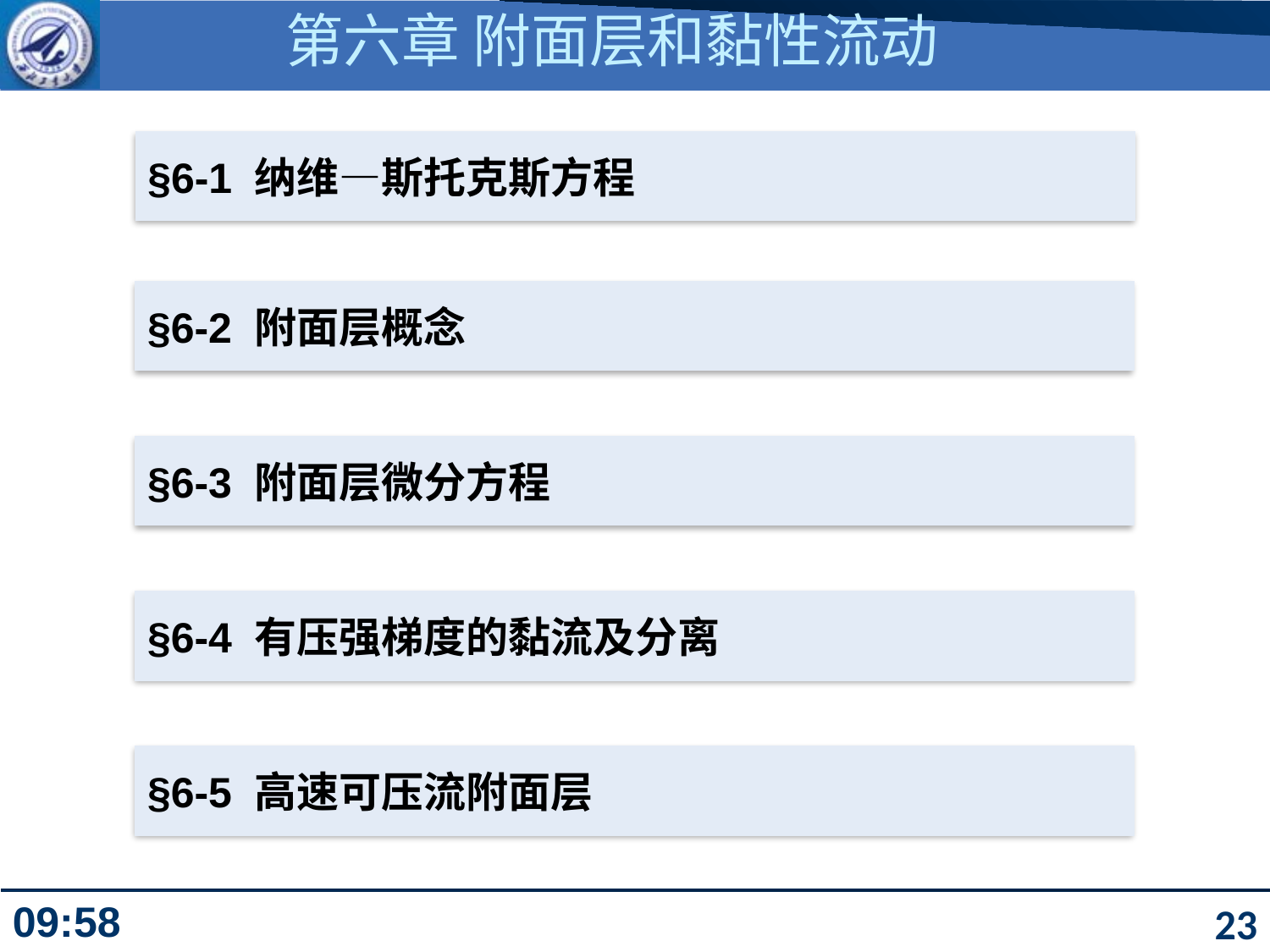

第六章 附面层和黏性流动
§6-1 纳维—斯托克斯方程
§6-2 附面层概念
§6-3 附面层微分方程
§6-4 有压强梯度的黏流及分离
§6-5 高速可压流附面层
23